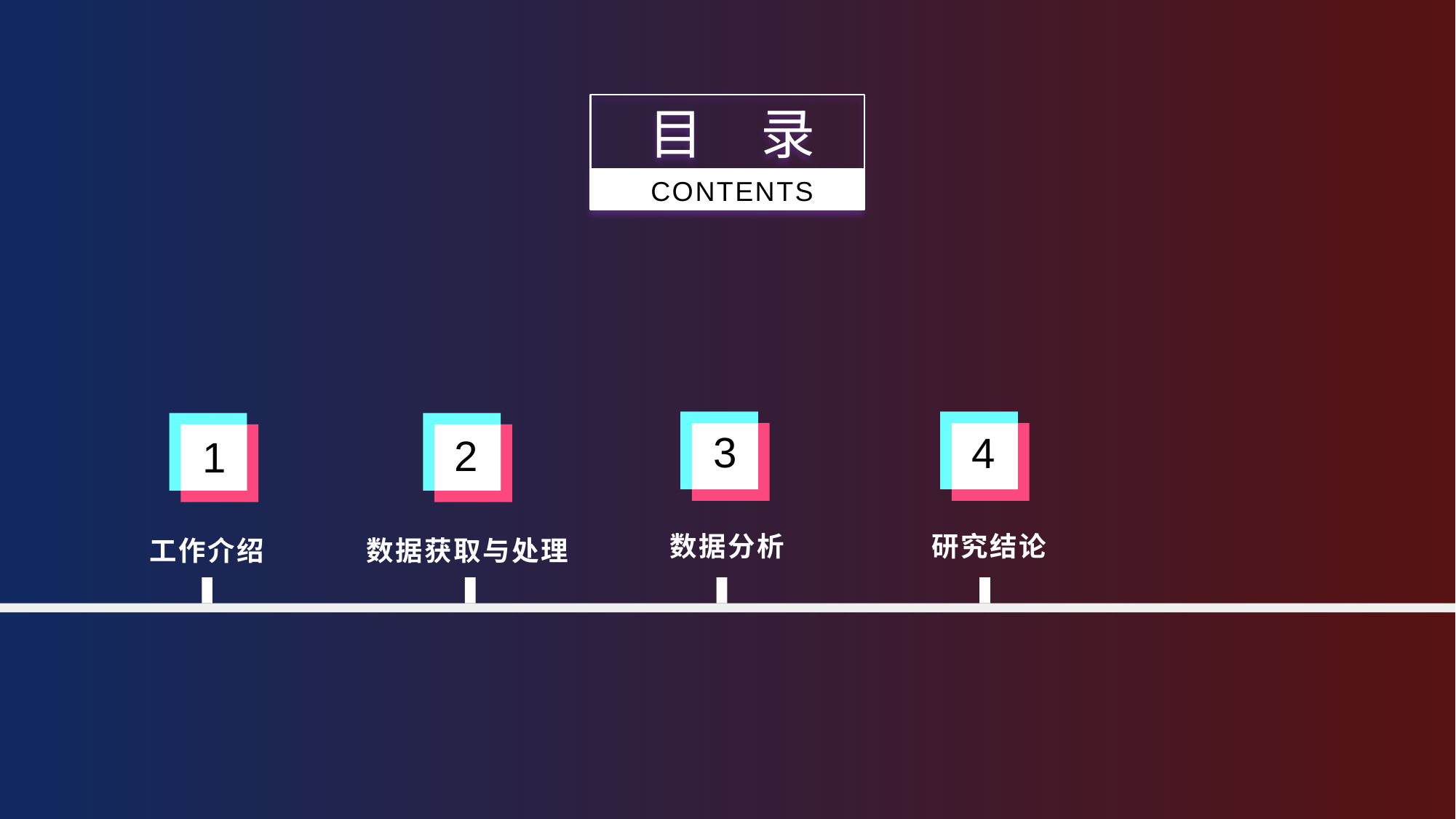

目    录
CONTENTS

3
4
2
1
工作介绍
数据获取与处理
数据分析
研究结论